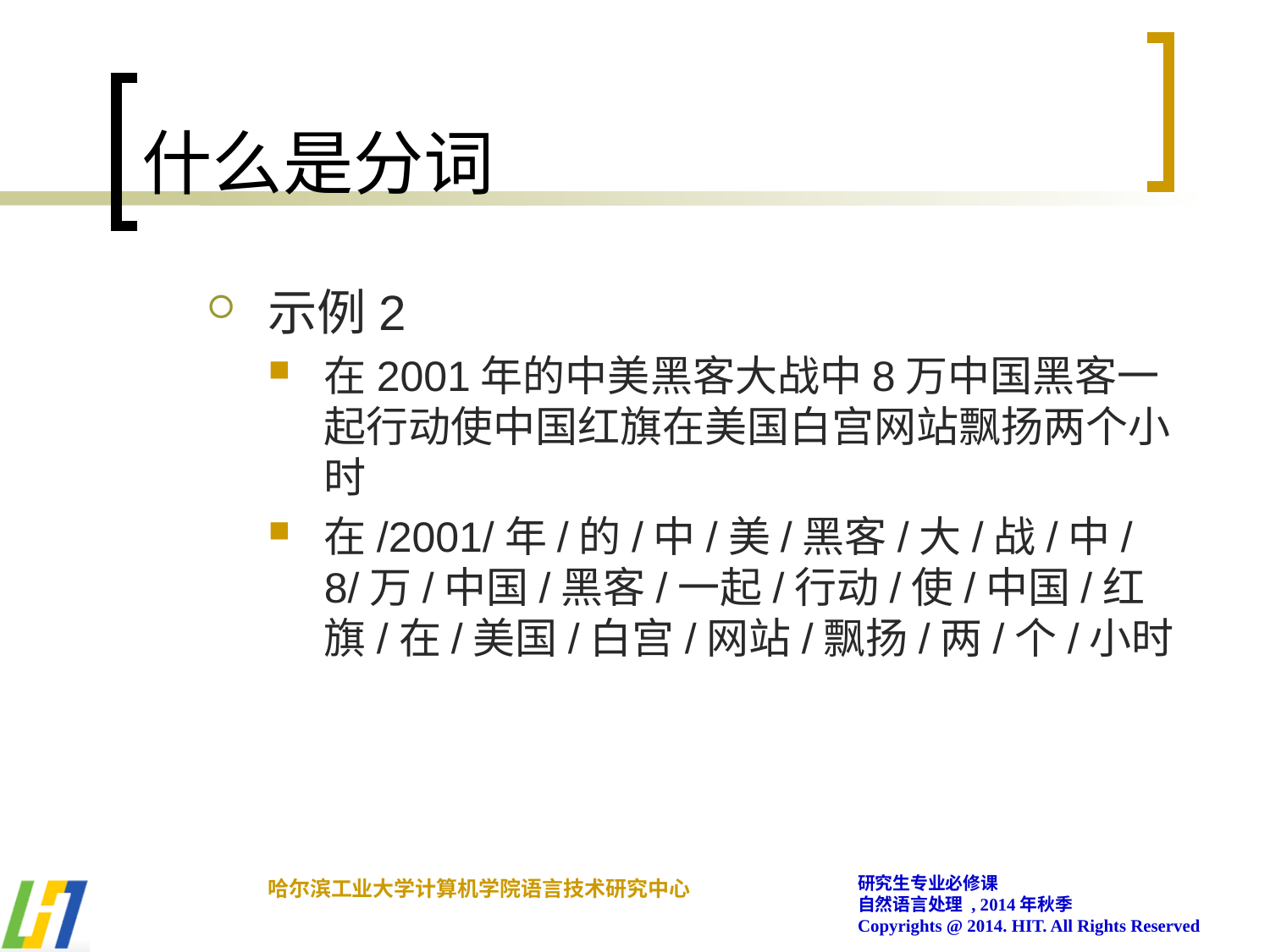

# 什么是分词
示例2
在2001年的中美黑客大战中8万中国黑客一起行动使中国红旗在美国白宫网站飘扬两个小时
在/2001/年/的/中/美/黑客/大/战/中/8/万/中国/黑客/一起/行动/使/中国/红旗/在/美国/白宫/网站/飘扬/两/个/小时

研究生专业必修课
自然语言处理 , 2014年秋季
Copyrights @ 2014. HIT. All Rights Reserved
哈尔滨工业大学计算机学院语言技术研究中心